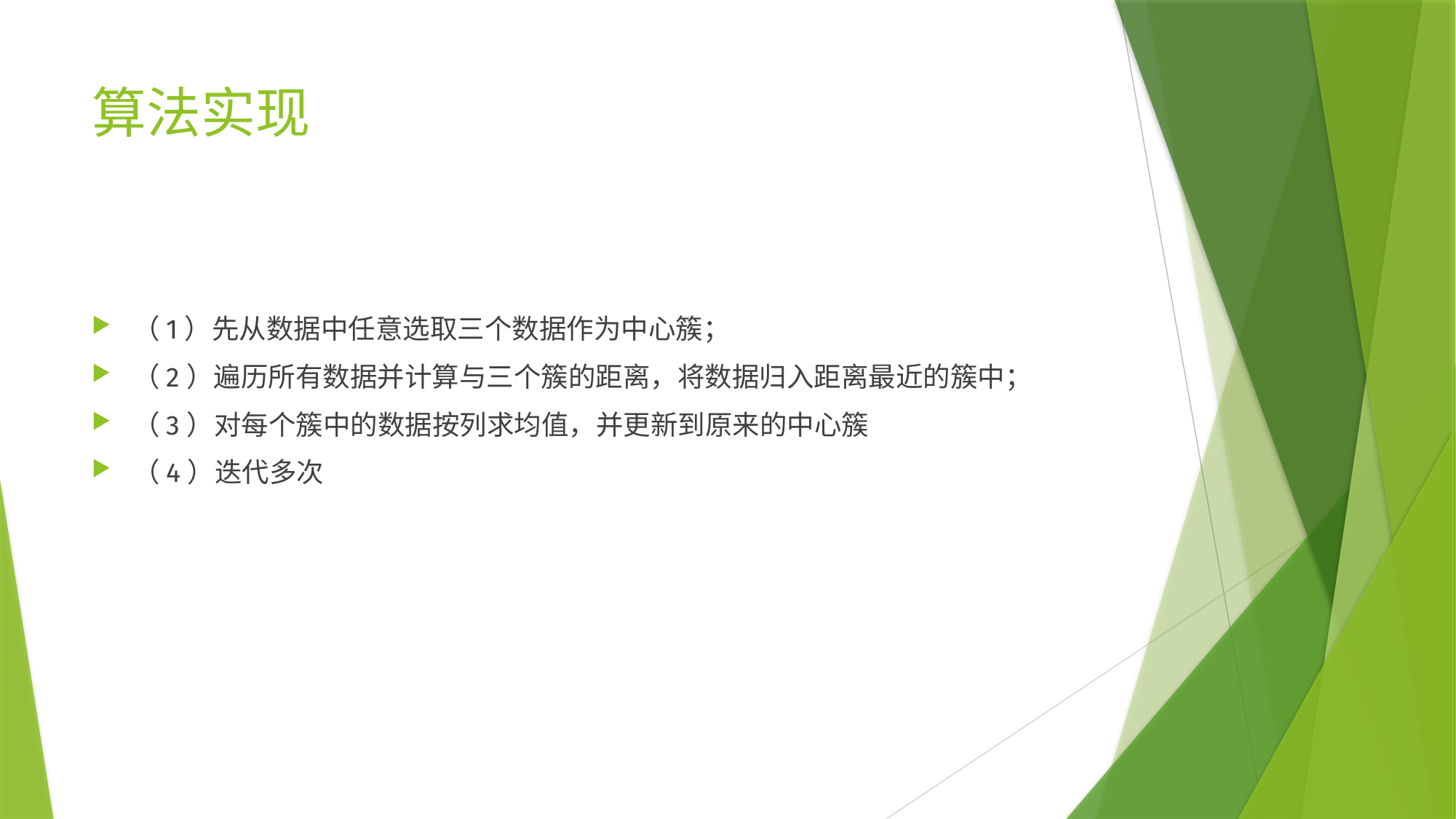

# 算法实现

（1）先从数据中任意选取三个数据作为中心簇；
（2）遍历所有数据并计算与三个簇的距离，将数据归入距离最近的簇中；
（3）对每个簇中的数据按列求均值，并更新到原来的中心簇
（4）迭代多次